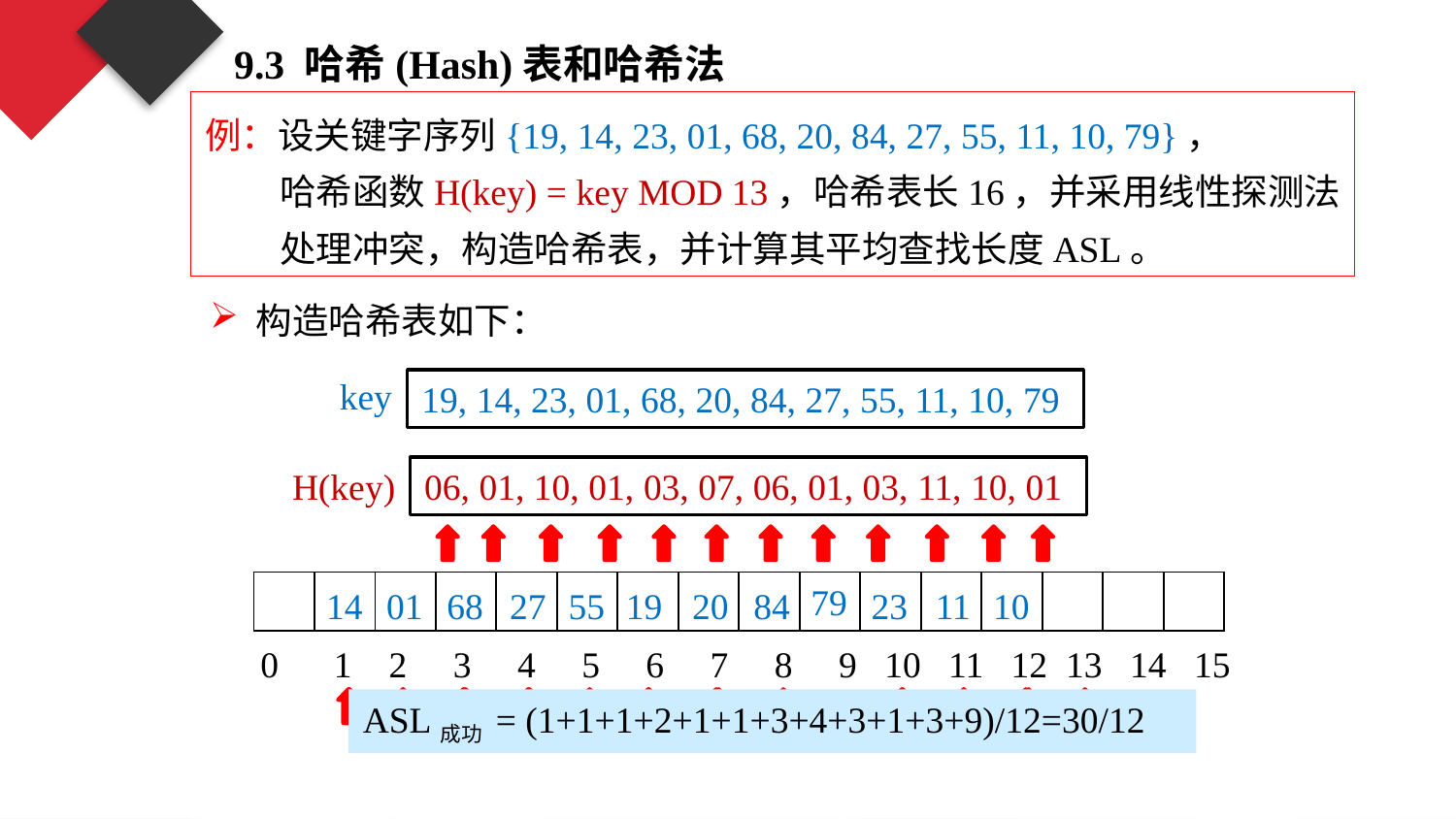

9.3 哈希(Hash)表和哈希法
例：设关键字序列{19, 14, 23, 01, 68, 20, 84, 27, 55, 11, 10, 79}，
        哈希函数H(key) = key MOD 13，哈希表长16，并采用线性探测法
        处理冲突，构造哈希表，并计算其平均查找长度ASL。
构造哈希表如下：
key
19, 14, 23, 01, 68, 20, 84, 27, 55, 11, 10, 79
H(key)
06, 01, 10, 01, 03, 07, 06, 01, 03, 11, 10, 01

|  |  |  |  |  |  |  |  |  |  |  |  |  |  |  |  |
| --- | --- | --- | --- | --- | --- | --- | --- | --- | --- | --- | --- | --- | --- | --- | --- |
79
14
01
68
27
55
19
20
84
23
11
10
0      1    2     3     4     5     6     7     8     9   10   11   12  13   14   15

ASL成功 = (1+1+1+2+1+1+3+4+3+1+3+9)/12=30/12